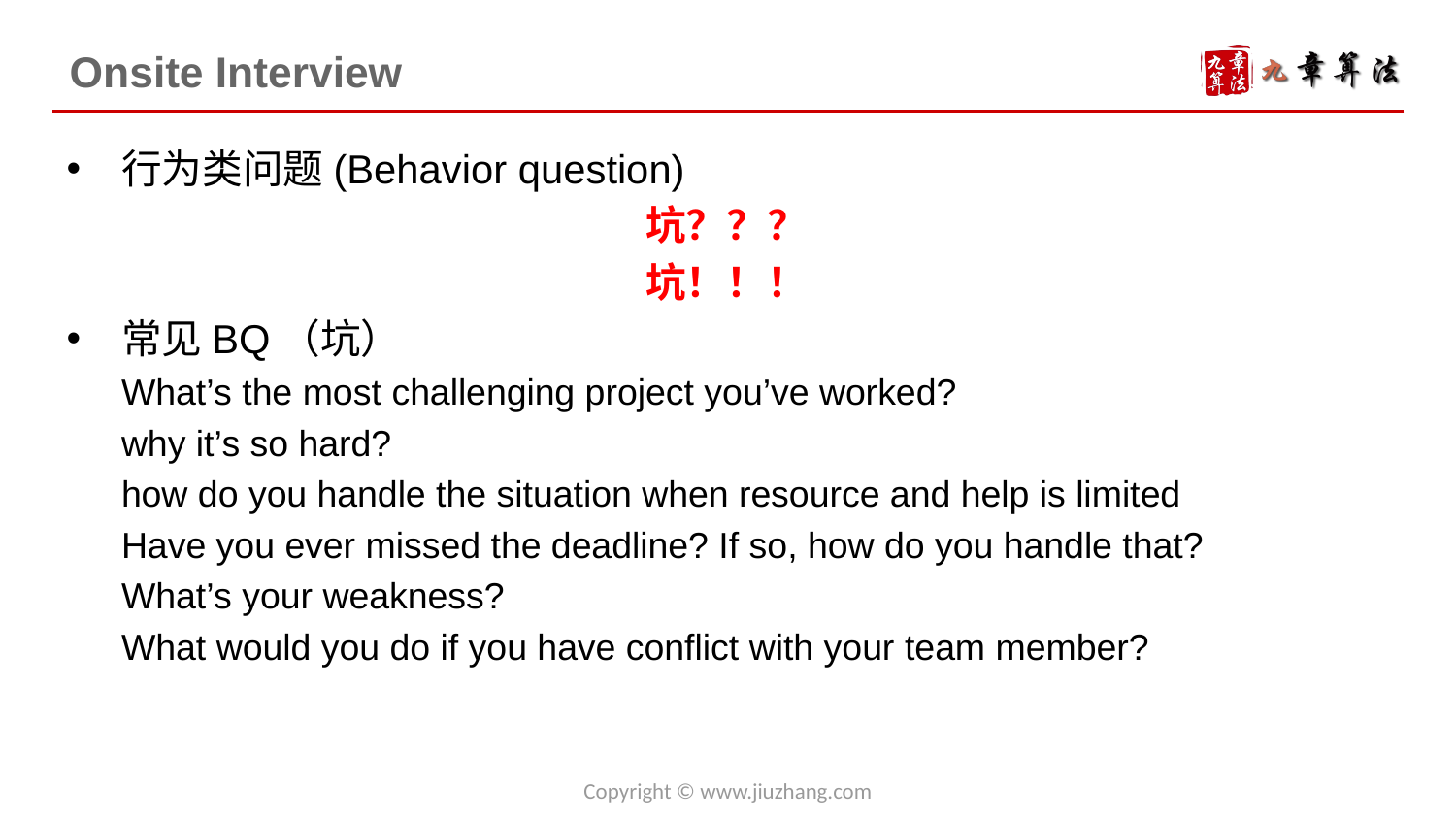

# Onsite Interview
行为类问题(Behavior question)
坑？？？
坑！！！
常见BQ（坑）
	What’s the most challenging project you’ve worked?
	why it’s so hard?
	how do you handle the situation when resource and help is limited
	Have you ever missed the deadline? If so, how do you handle that?
	What’s your weakness?
	What would you do if you have conflict with your team member?